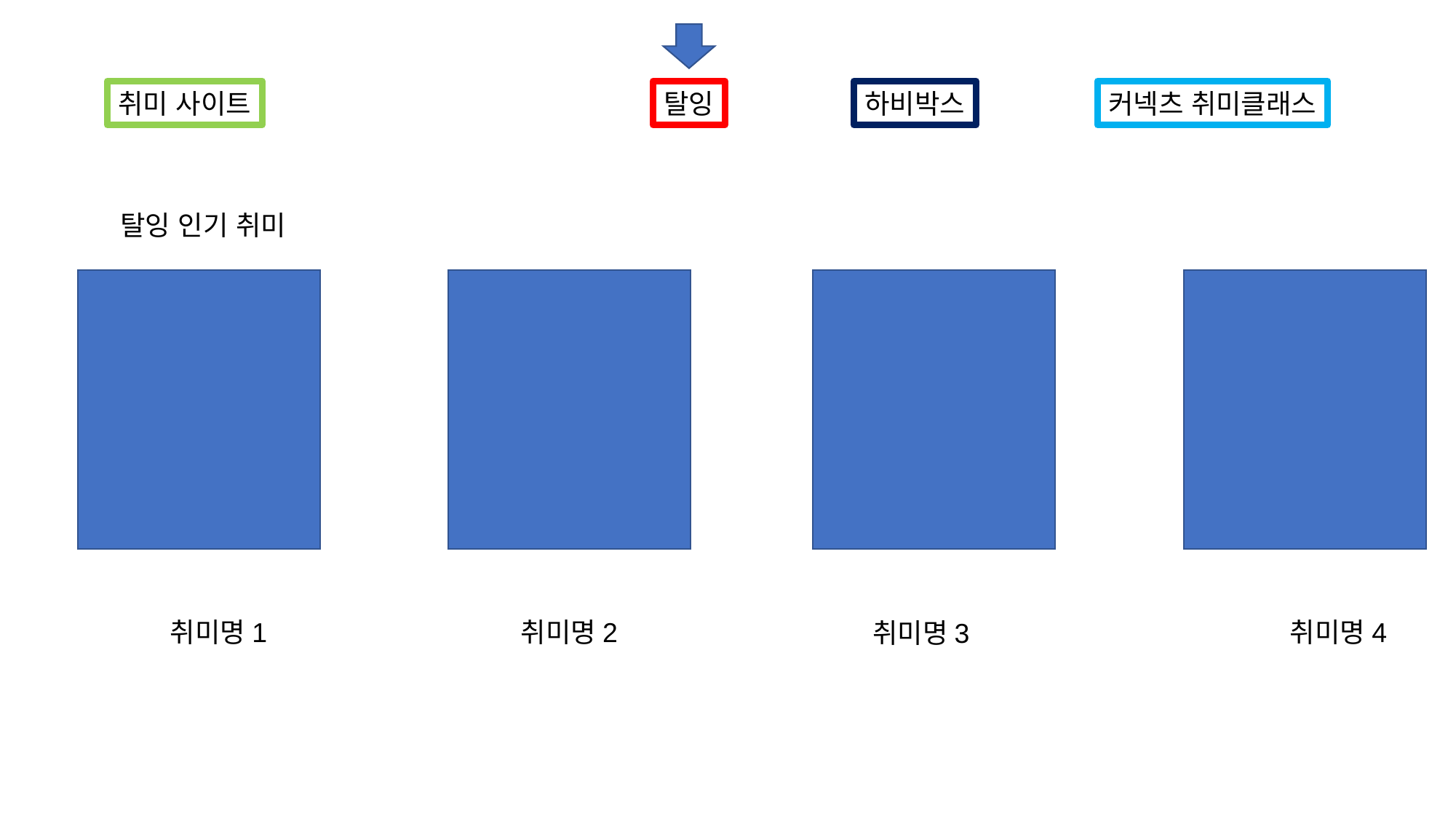

취미 사이트
탈잉
하비박스
커넥츠 취미클래스
탈잉 인기 취미

취미명4
취미명1
취미명2
취미명3